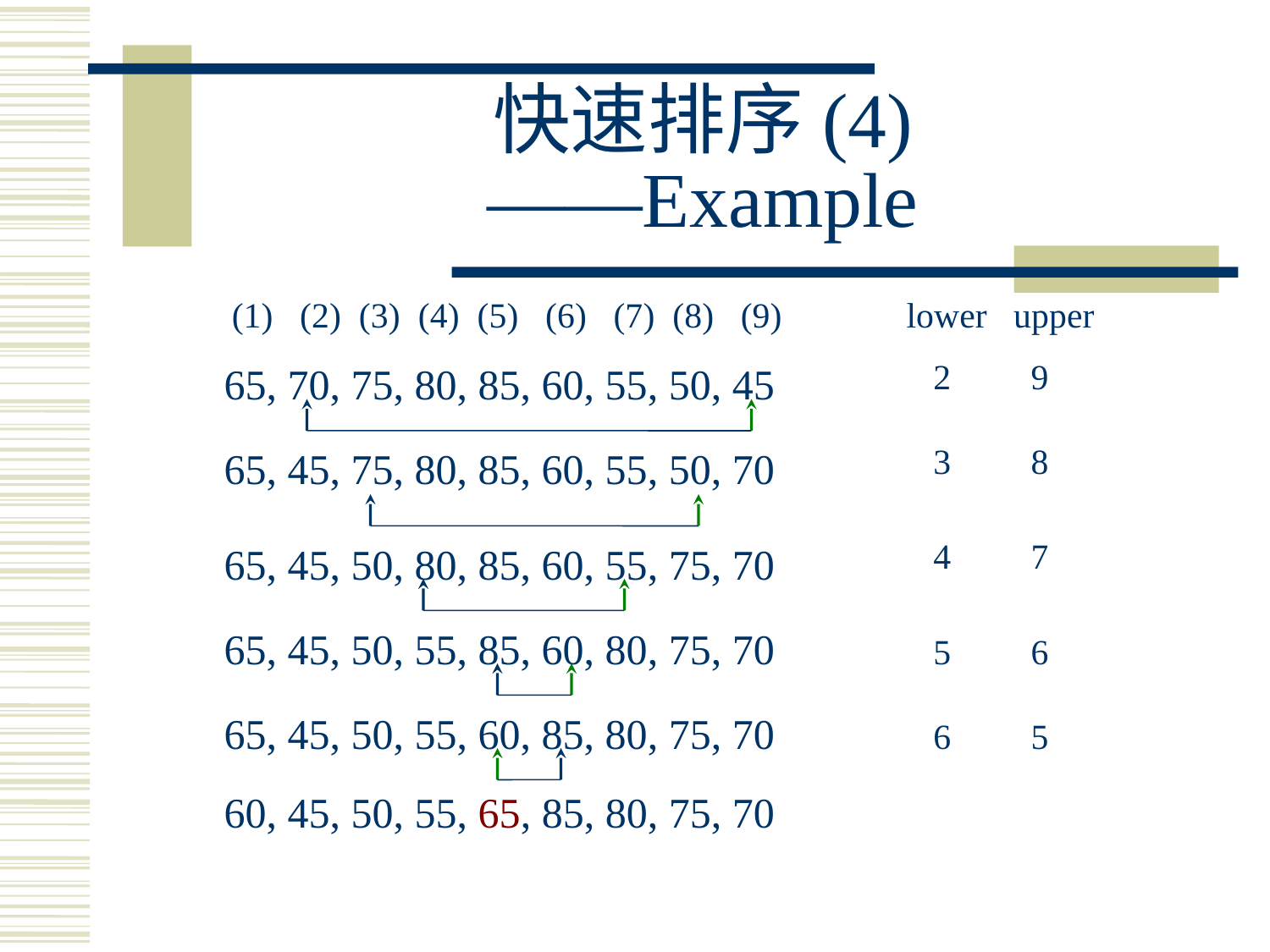

# 快速排序(4) ——Example
            (1)   (2)  (3)  (4)  (5)   (6)   (7)  (8)   (9)              lower   upper
 2         9
65, 70, 75, 80, 85, 60, 55, 50, 45

 3         8
65, 45, 75, 80, 85, 60, 55, 50, 70

 4         7
65, 45, 50, 80, 85, 60, 55, 75, 70

65, 45, 50, 55, 85, 60, 80, 75, 70
 5         6

65, 45, 50, 55, 60, 85, 80, 75, 70
 6         5

60, 45, 50, 55, 65, 85, 80, 75, 70